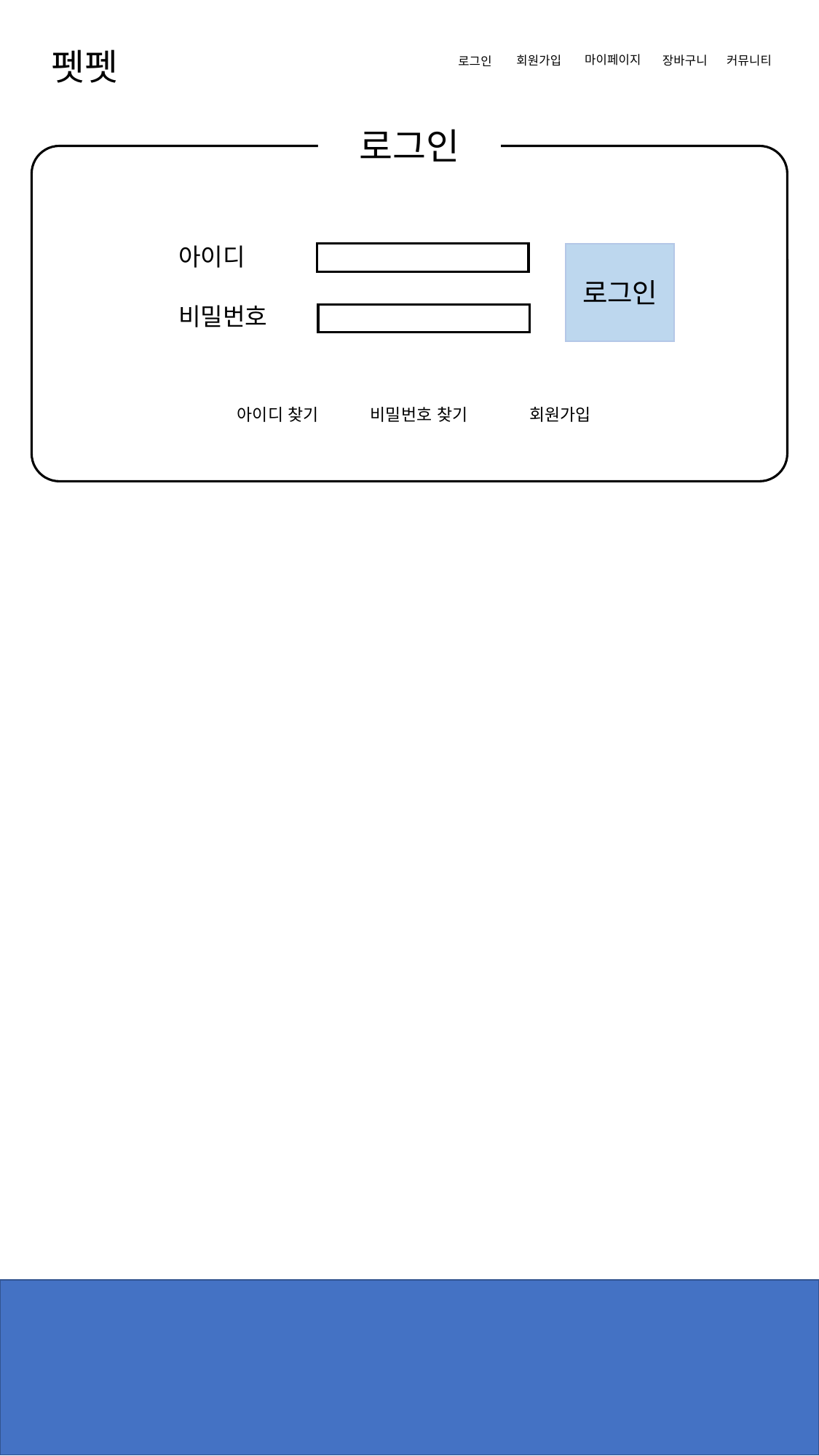

펫펫
마이페이지
장바구니
커뮤니티
회원가입
로그인
로그인

아이디

로그인
비밀번호

비밀번호 찾기
아이디 찾기
회원가입